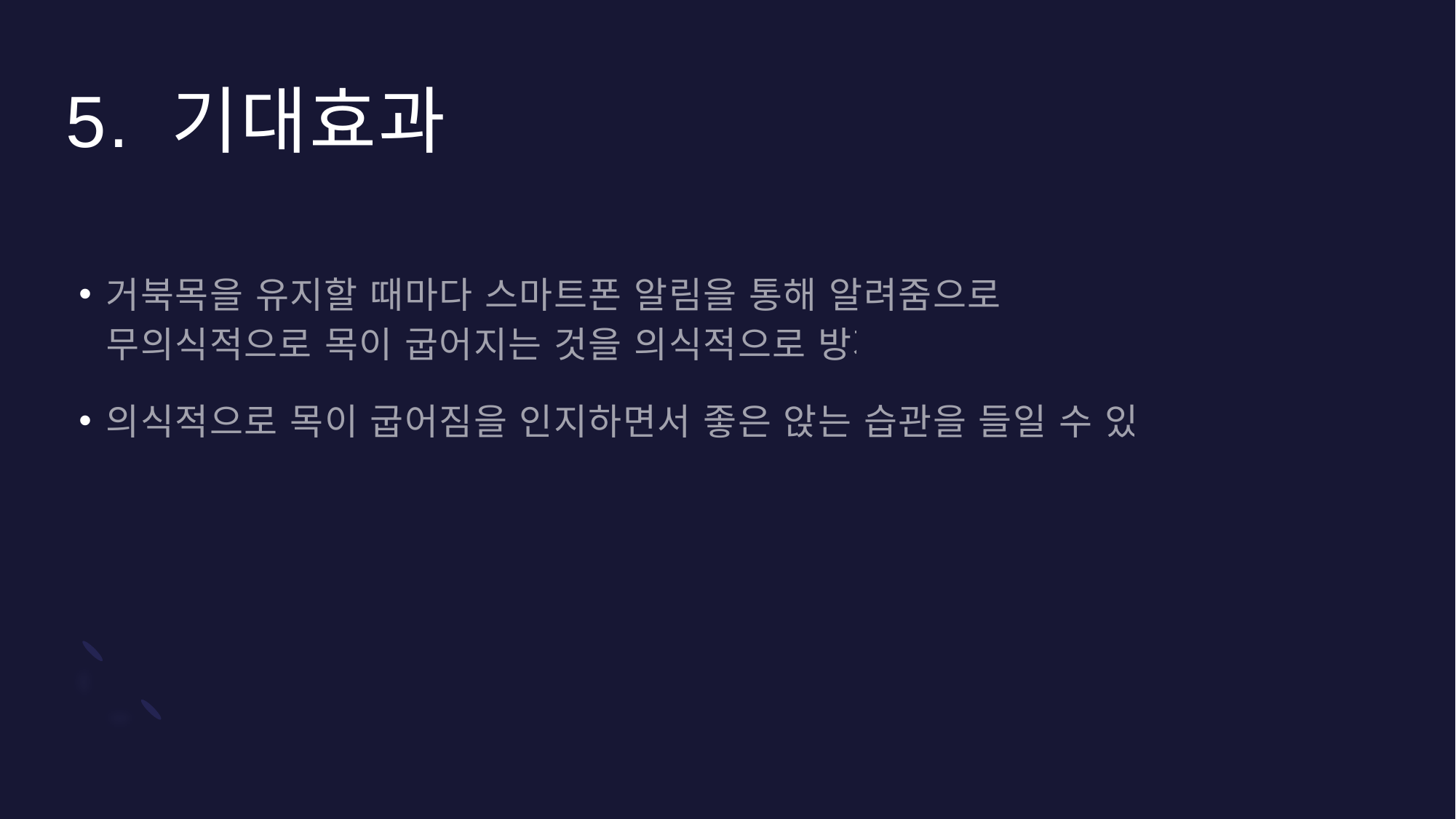

# 5. 기대효과
거북목을 유지할 때마다 스마트폰 알림을 통해 알려줌으로써
무의식적으로 목이 굽어지는 것을 의식적으로 방지
의식적으로 목이 굽어짐을 인지하면서 좋은 앉는 습관을 들일 수 있음